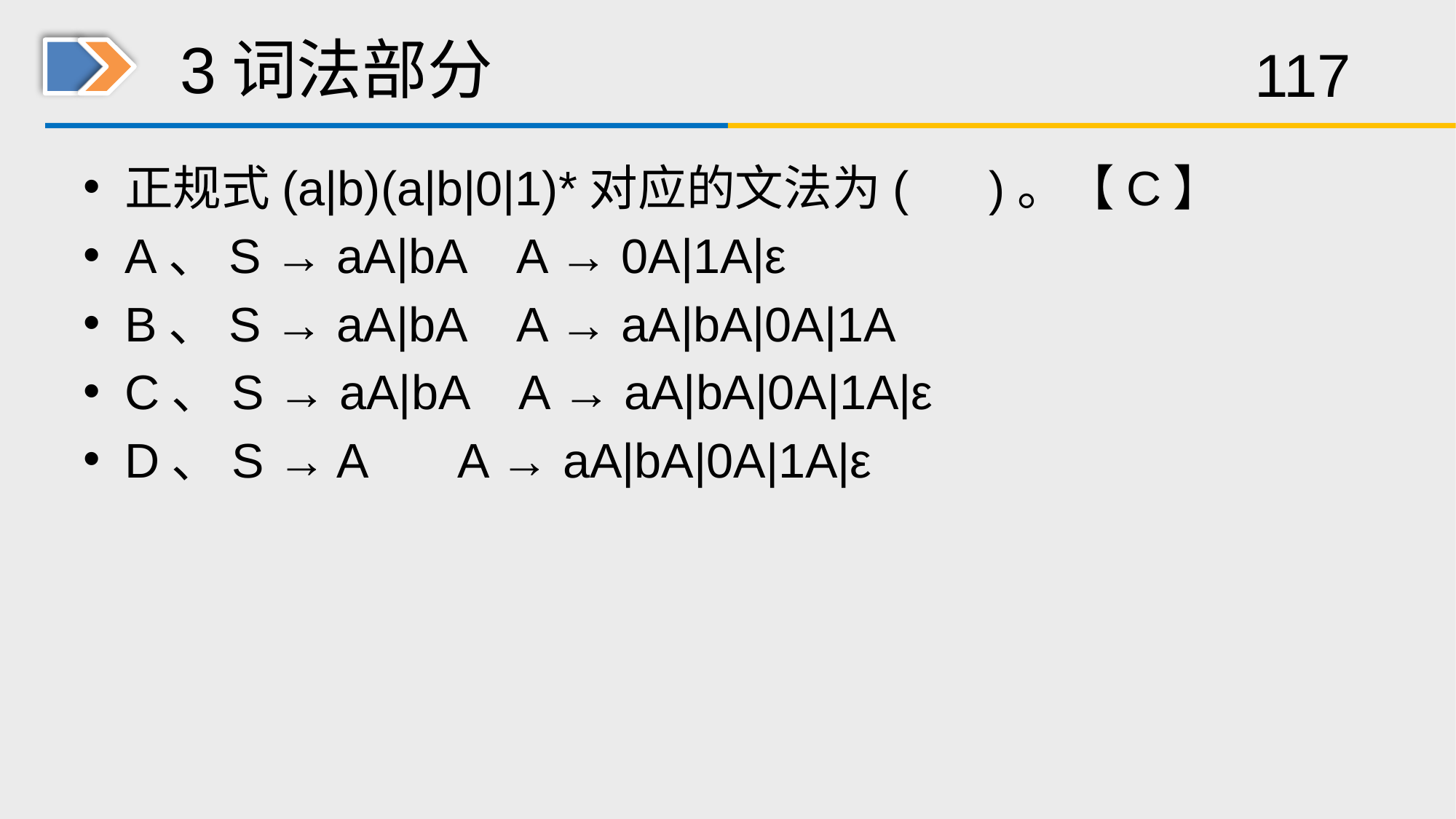

# 3词法部分
117
正规式(a|b)(a|b|0|1)*对应的文法为(      )。【C】
A、S → aA|bA    A → 0A|1A|ε
B、S → aA|bA    A → aA|bA|0A|1A
C、S → aA|bA    A → aA|bA|0A|1A|ε
D、S → A       A → aA|bA|0A|1A|ε